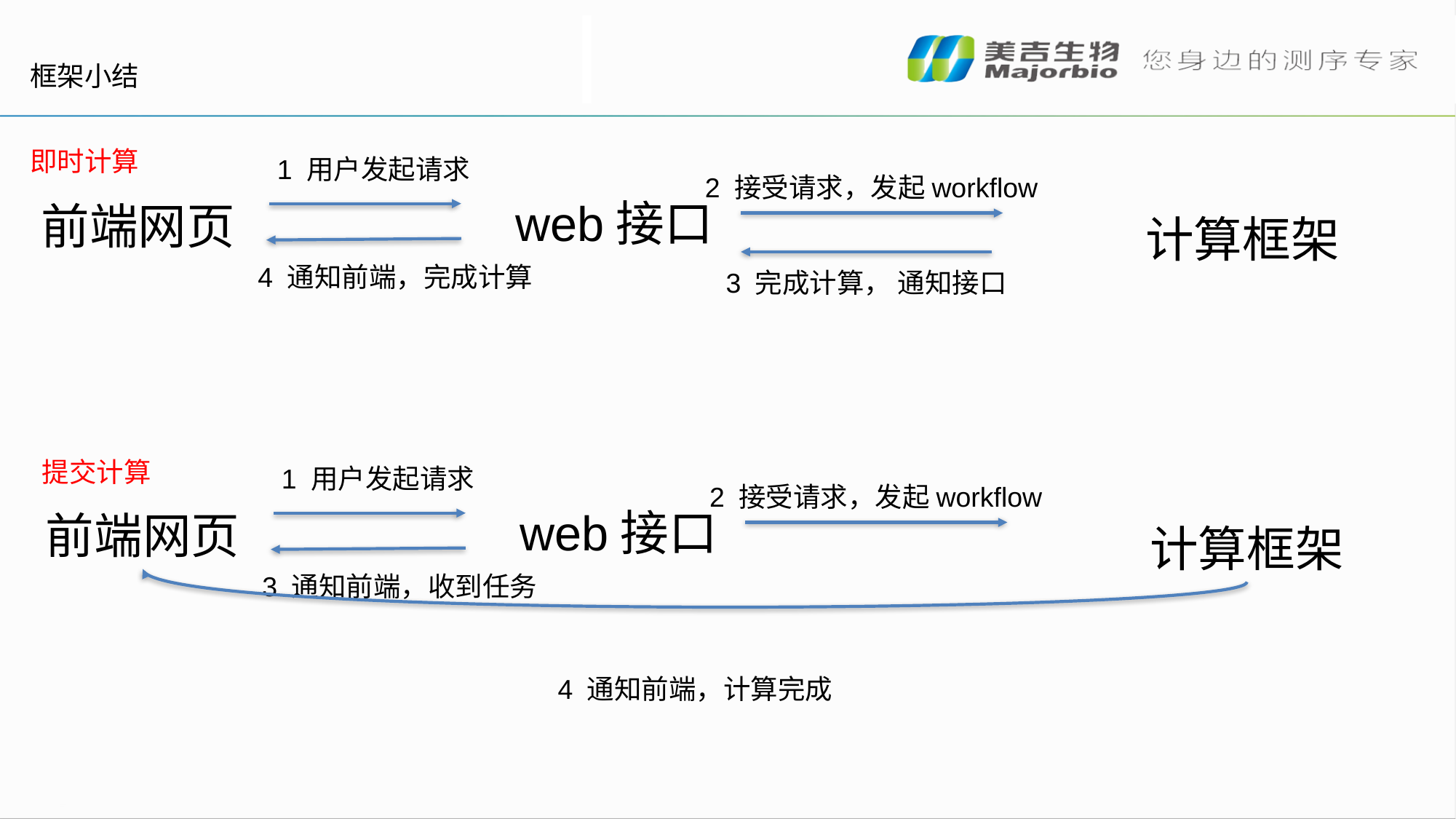

框架小结
即时计算
1 用户发起请求
2 接受请求，发起workflow
web接口
前端网页
计算框架
4 通知前端，完成计算
3 完成计算， 通知接口
提交计算
1 用户发起请求
2 接受请求，发起workflow
web接口
前端网页
计算框架
3 通知前端，收到任务
4 通知前端，计算完成